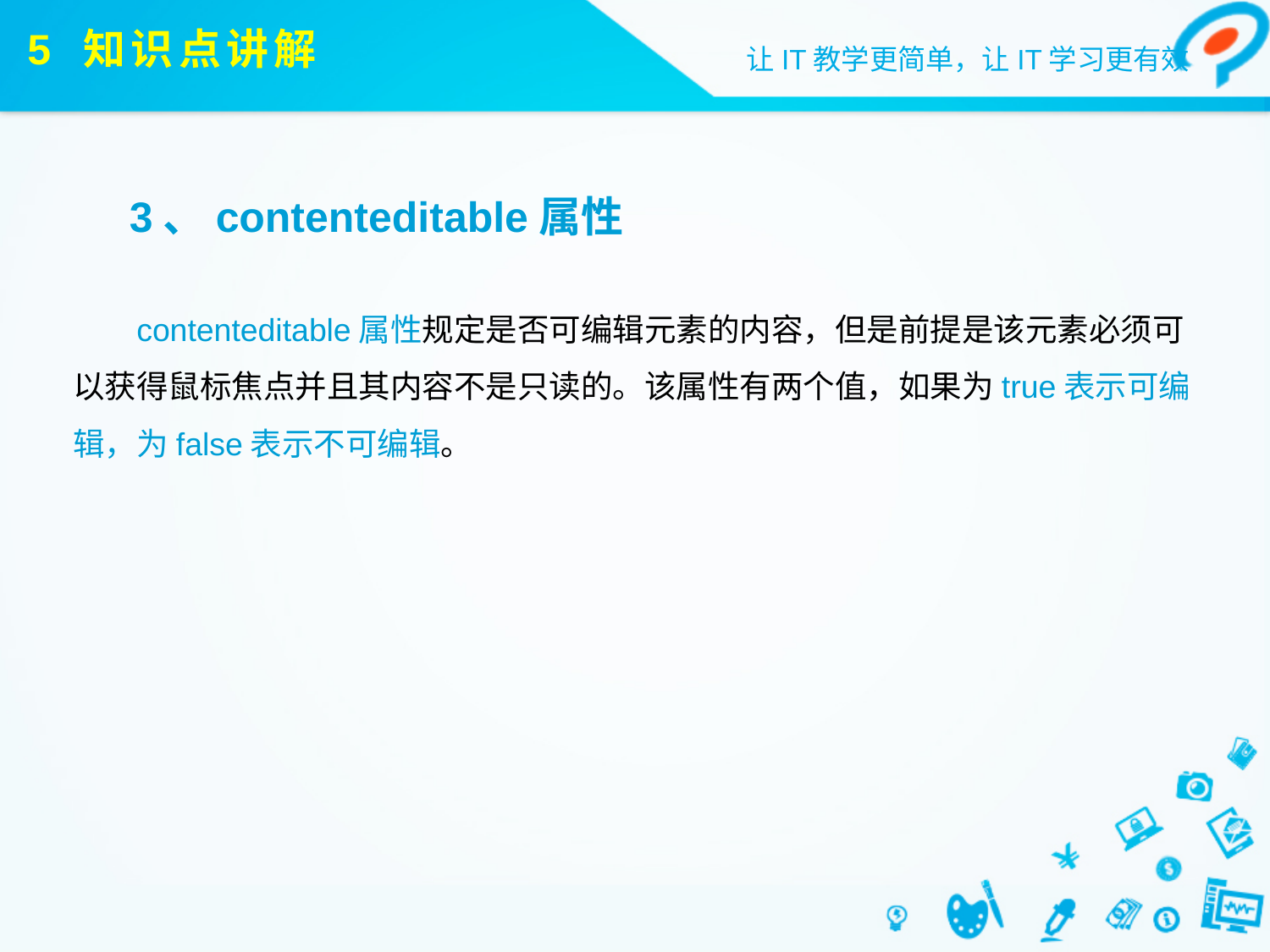

# 5 知识点讲解
3、contenteditable属性

contenteditable属性规定是否可编辑元素的内容，但是前提是该元素必须可以获得鼠标焦点并且其内容不是只读的。该属性有两个值，如果为true表示可编辑，为false表示不可编辑。